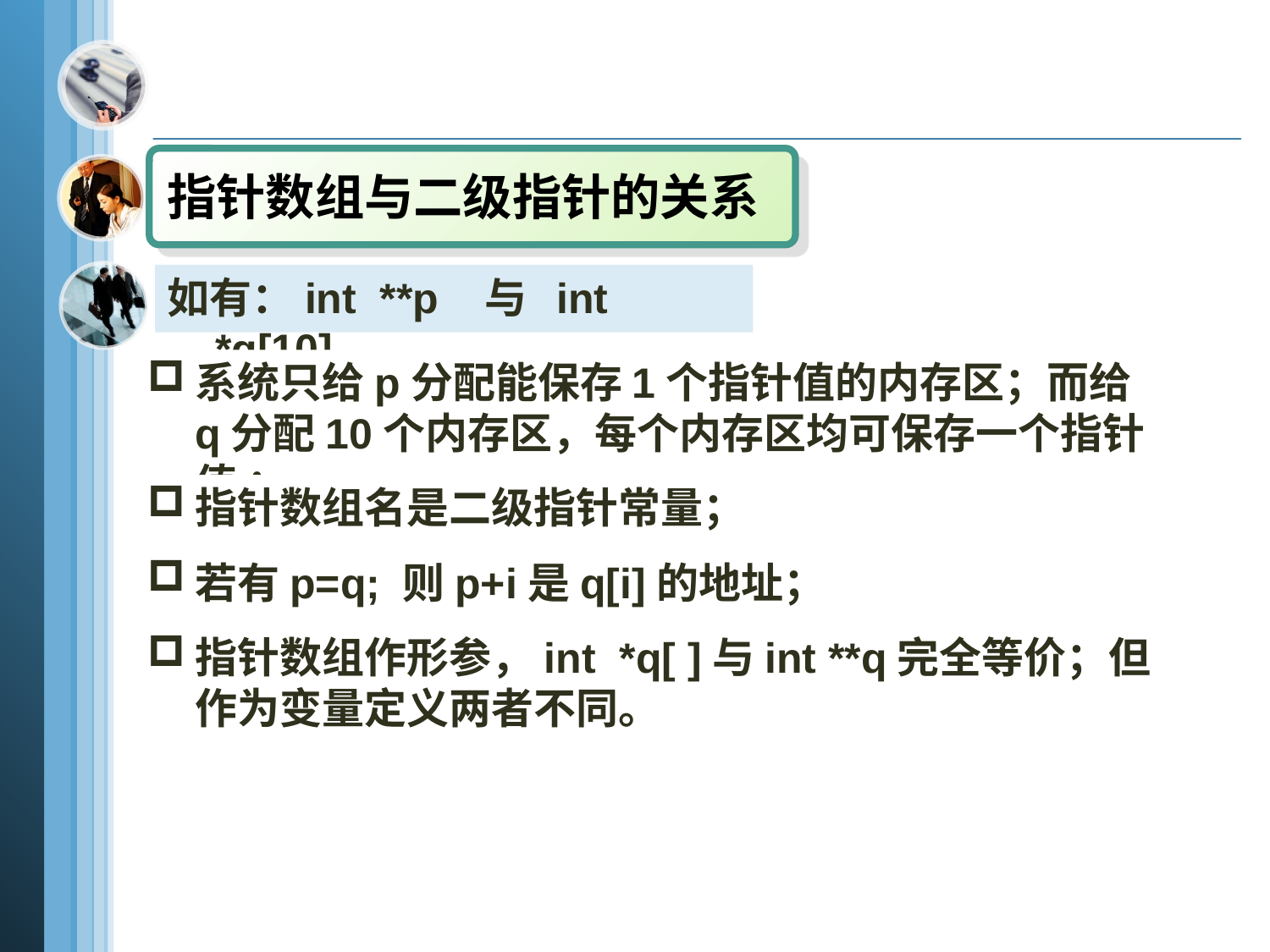

指针数组与二级指针的关系
如有：int  **p   与  int  *q[10]

系统只给p分配能保存1个指针值的内存区；而给q分配10个内存区，每个内存区均可保存一个指针值 ；

指针数组名是二级指针常量；

若有p=q; 则p+i是q[i]的地址；
指针数组作形参，int  *q[ ]与int **q完全等价；但作为变量定义两者不同。